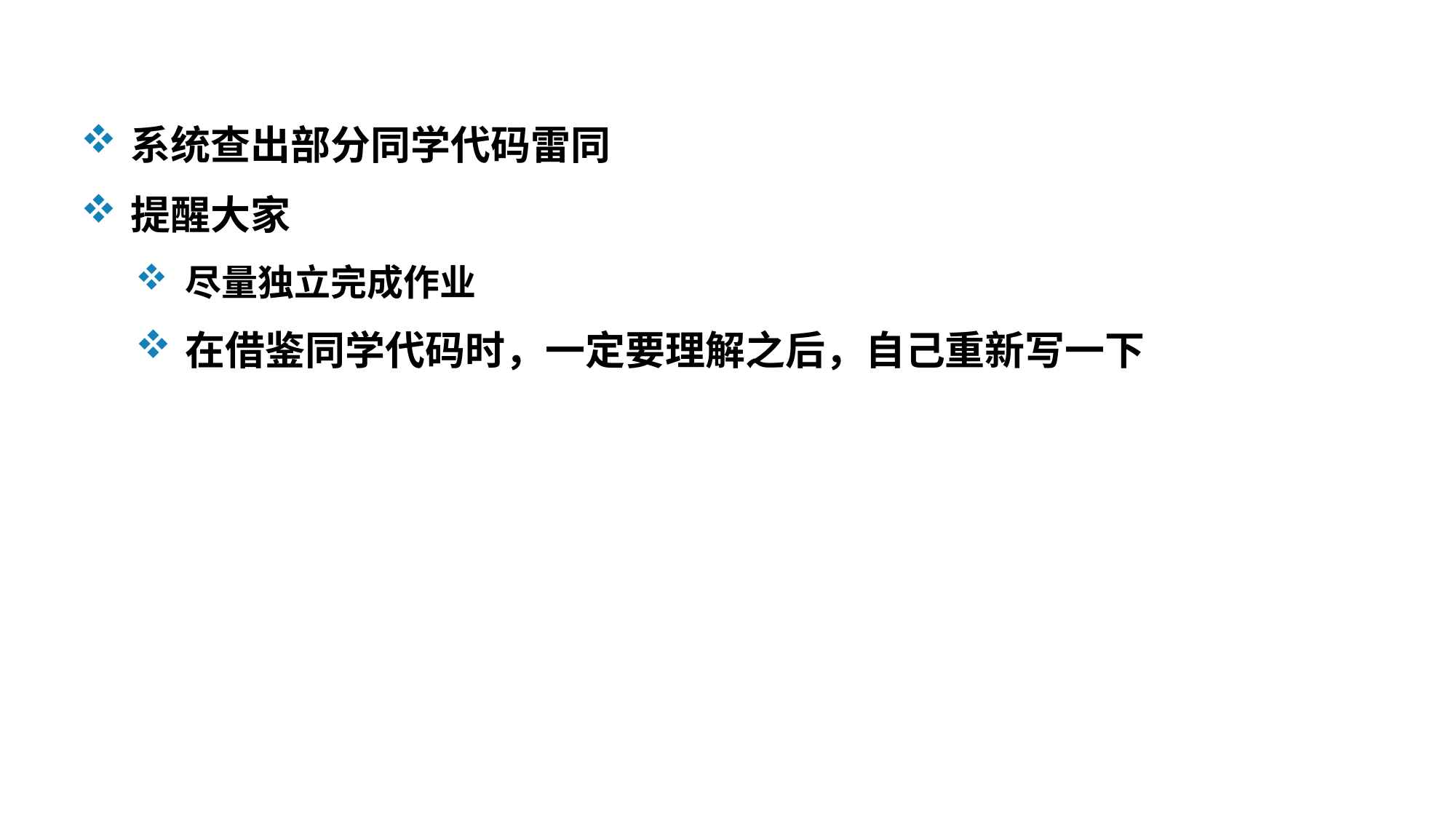

系统查出部分同学代码雷同
提醒大家
尽量独立完成作业
在借鉴同学代码时，一定要理解之后，自己重新写一下